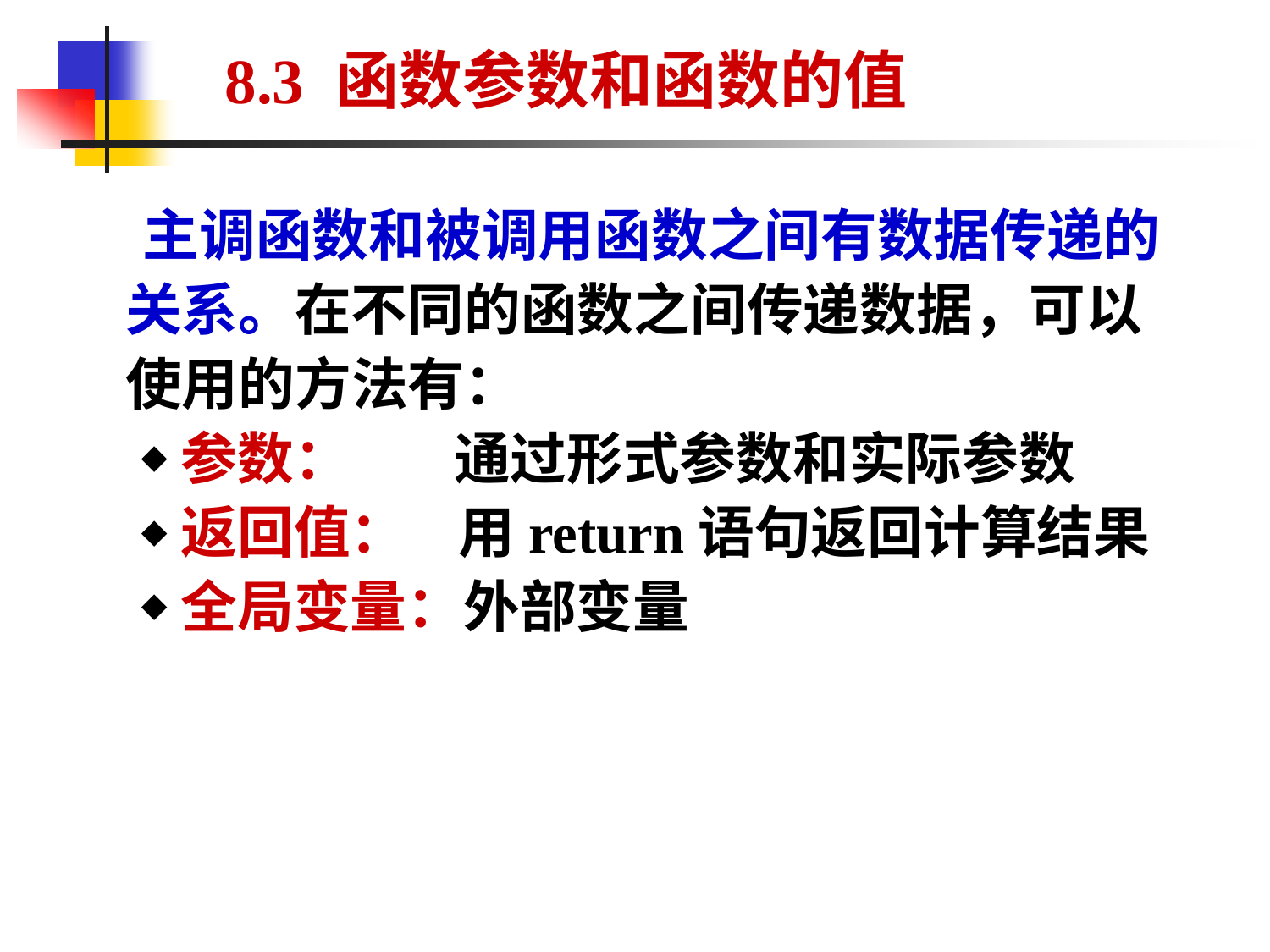

8.3 函数参数和函数的值
    主调函数和被调用函数之间有数据传递的关系。在不同的函数之间传递数据，可以使用的方法有：
参数：        通过形式参数和实际参数
返回值：    用return语句返回计算结果
全局变量：外部变量